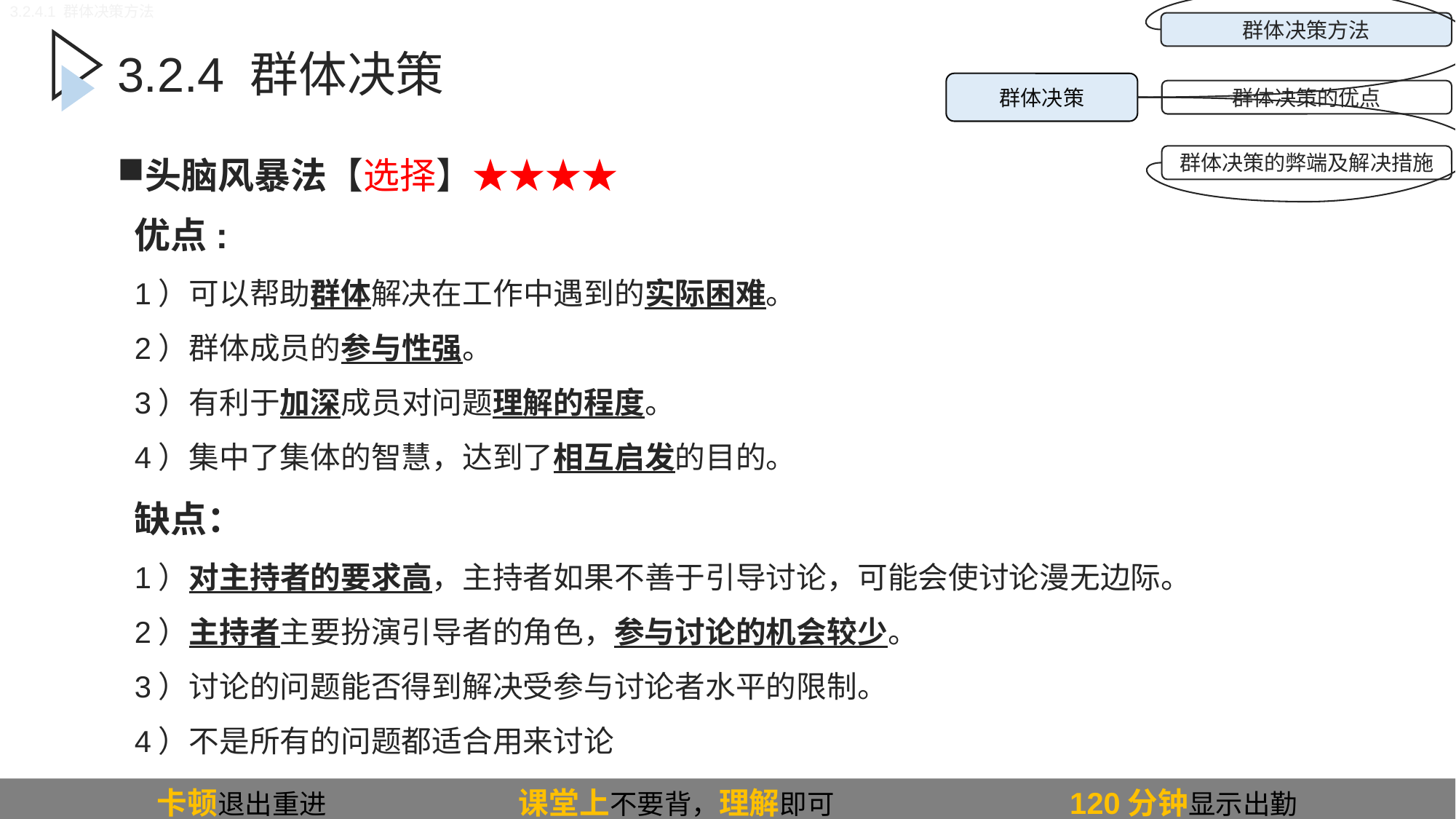

3.2.4.1 群体决策方法
群体决策方法
群体决策
群体决策的优点
群体决策的弊端及解决措施
3.2.4 群体决策
# 头脑风暴法【选择】★★★★
优点:
1）可以帮助群体解决在工作中遇到的实际困难。
2）群体成员的参与性强。
3）有利于加深成员对问题理解的程度。
4）集中了集体的智慧，达到了相互启发的目的。
缺点：
1）对主持者的要求高，主持者如果不善于引导讨论，可能会使讨论漫无边际。
2）主持者主要扮演引导者的角色，参与讨论的机会较少。
3）讨论的问题能否得到解决受参与讨论者水平的限制。
4）不是所有的问题都适合用来讨论